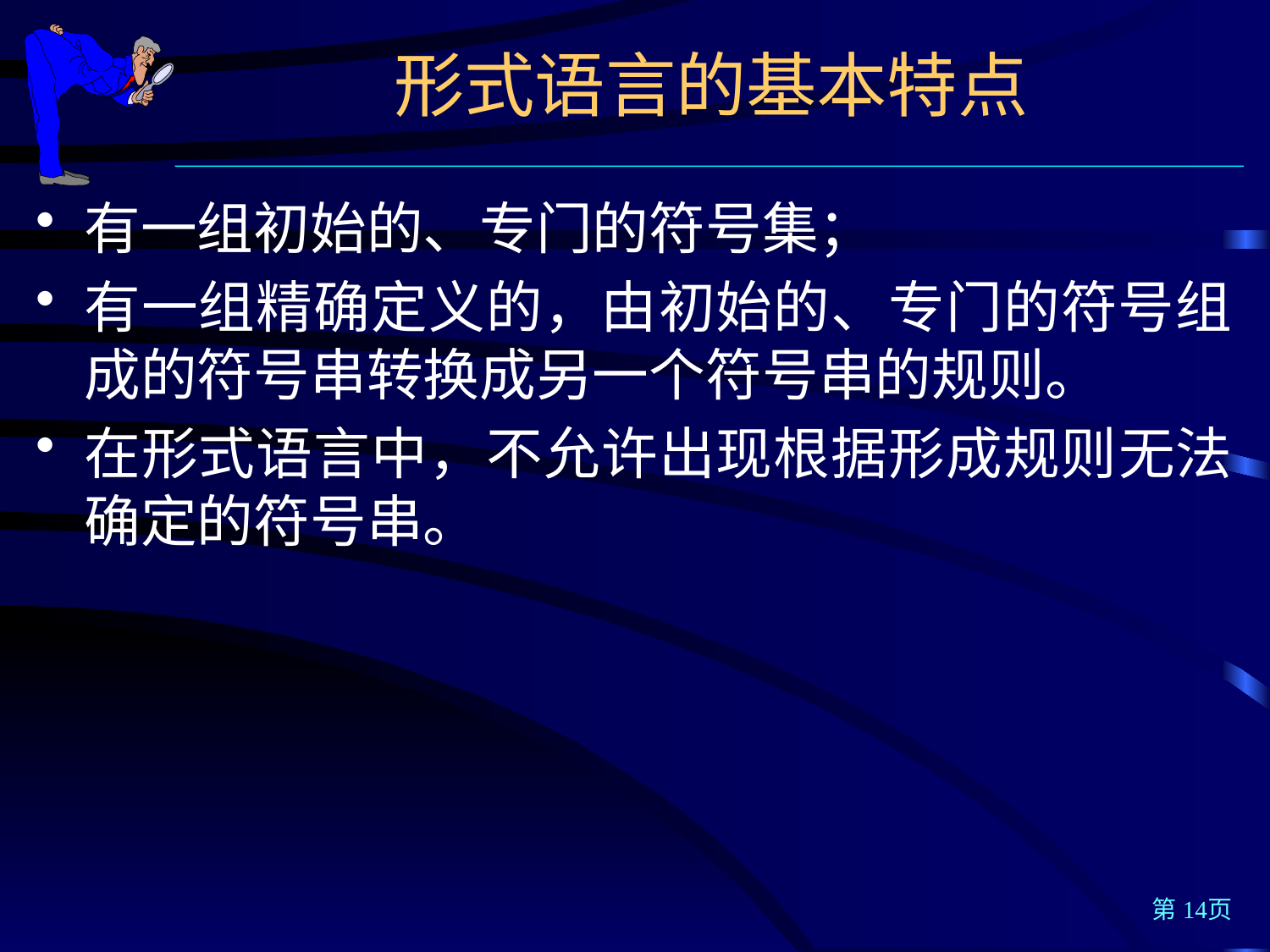

形式语言的基本特点
有一组初始的、专门的符号集；
有一组精确定义的，由初始的、专门的符号组成的符号串转换成另一个符号串的规则。
在形式语言中，不允许出现根据形成规则无法确定的符号串。

第14页